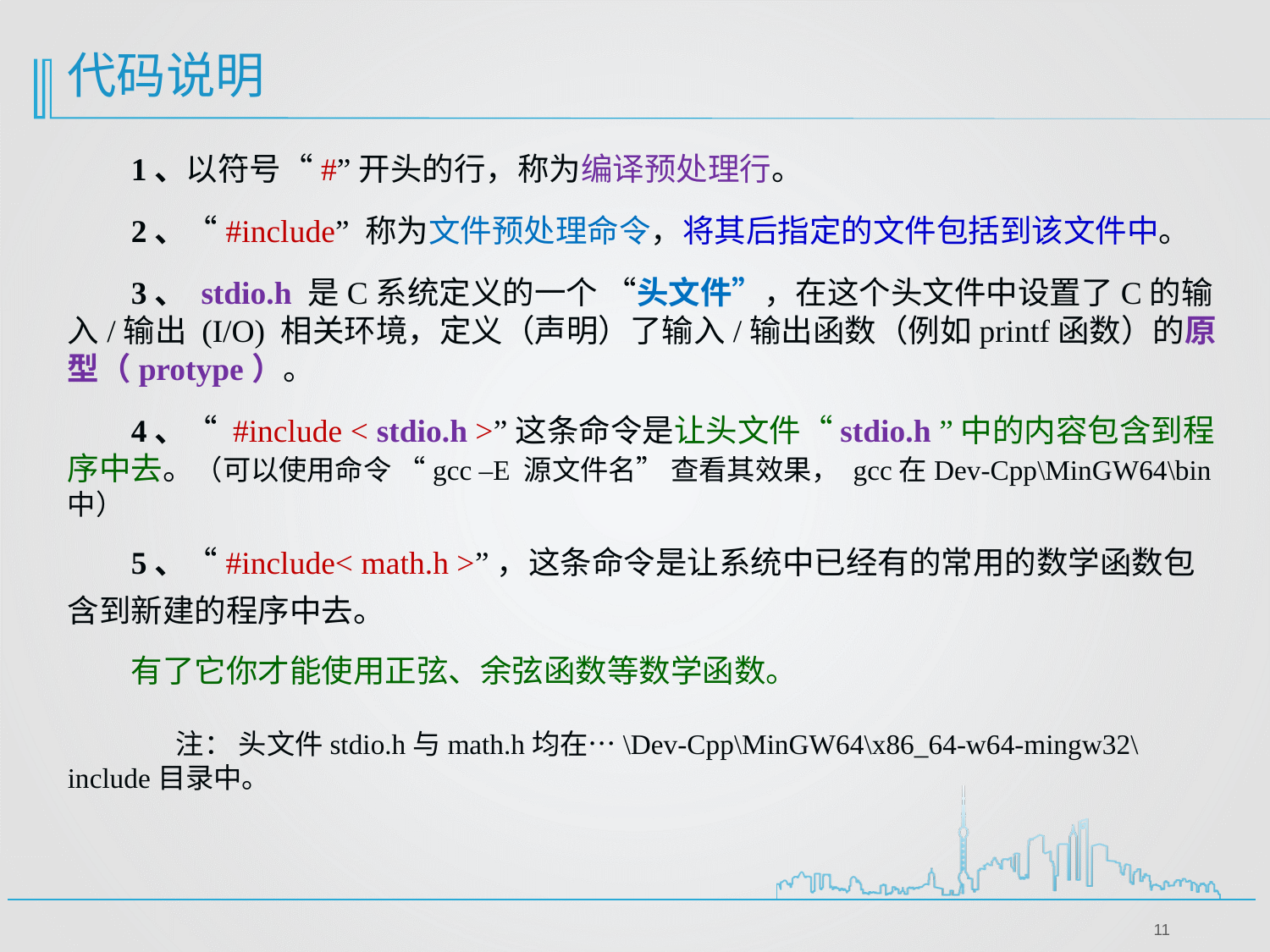

代码说明
1、以符号“#”开头的行，称为编译预处理行。
2、“#include” 称为文件预处理命令，将其后指定的文件包括到该文件中。
3、 stdio.h 是C系统定义的一个 “头文件”，在这个头文件中设置了C的输入/输出 (I/O) 相关环境，定义（声明）了输入/输出函数（例如printf函数）的原型（protype）。
4、“ #include < stdio.h >”这条命令是让头文件“stdio.h ”中的内容包含到程序中去。（可以使用命令 “gcc –E 源文件名” 查看其效果， gcc在Dev-Cpp\MinGW64\bin 中）
5、“#include< math.h >”，这条命令是让系统中已经有的常用的数学函数包含到新建的程序中去。
有了它你才能使用正弦、余弦函数等数学函数。

      注： 头文件stdio.h与math.h均在…\Dev-Cpp\MinGW64\x86_64-w64-mingw32\include目录中。

11